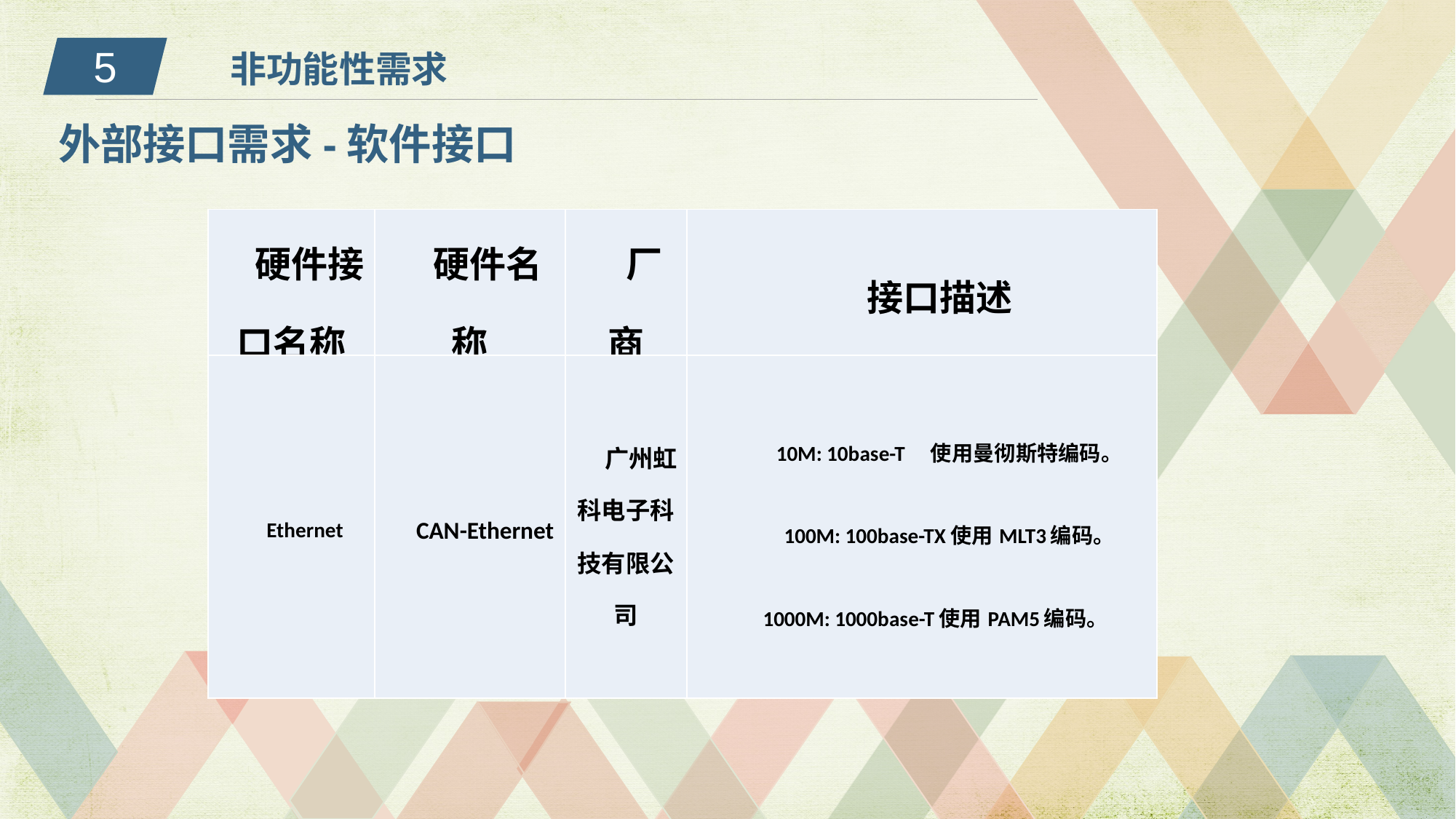

5

非功能性需求
外部接口需求-软件接口

| 硬件接口名称 | 硬件名称 | 厂商 | 接口描述 |
| --- | --- | --- | --- |
| Ethernet | CAN-Ethernet | 广州虹科电子科技有限公司 | 10M: 10base-T　使用曼彻斯特编码。 　100M: 100base-TX使用MLT3编码。 1000M: 1000base-T使用PAM5编码。 |